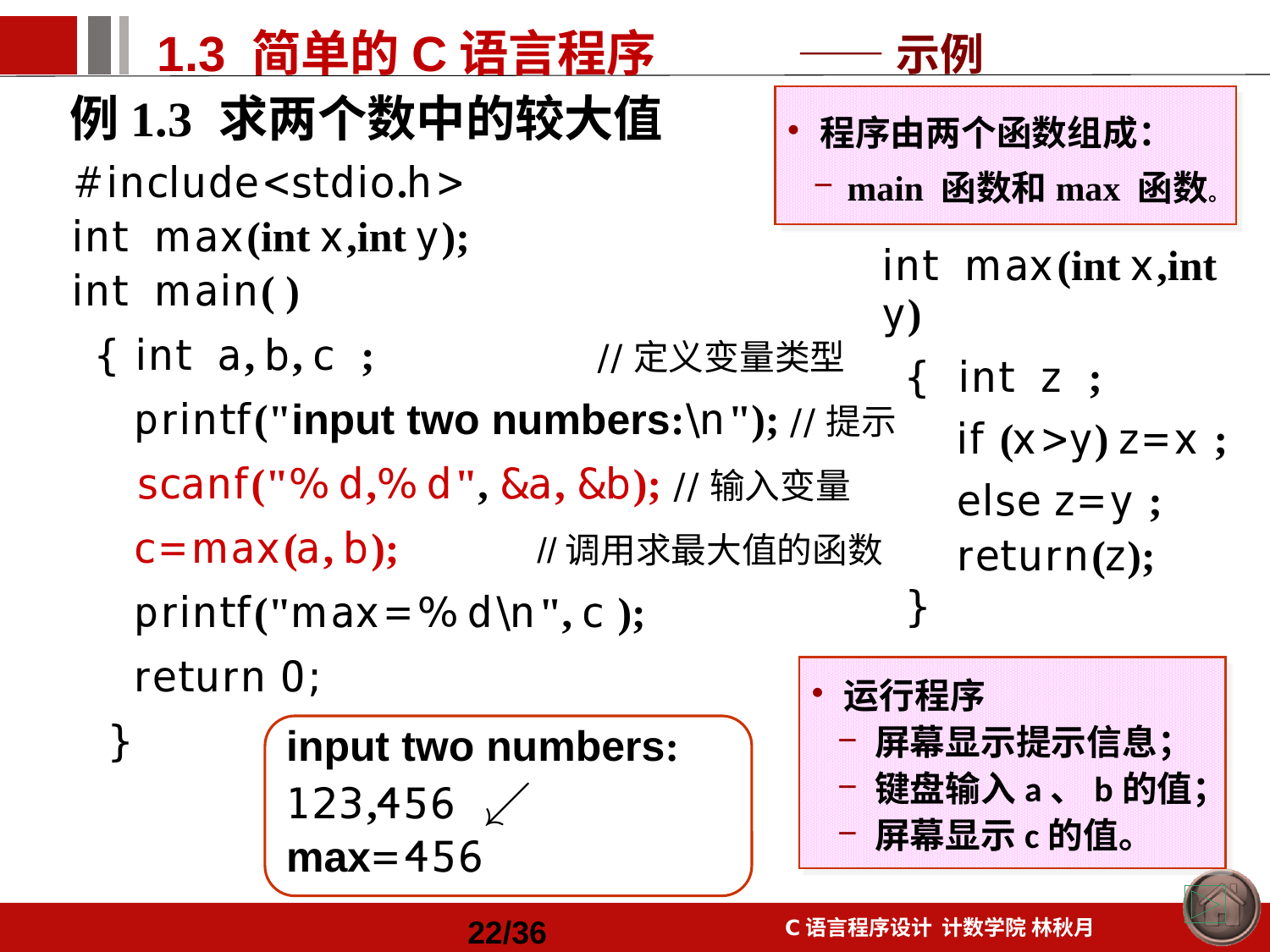

——示例
 例1.3 求两个数中的较大值
 程序由两个函数组成：
 main 函数和max 函数。
#include<stdio.h>
int  max(int x,int y);
int  main( )
  { int  a, b, c  ;                  //定义变量类型
     printf("input two numbers:\n"); //提示
     scanf("%d,%d", &a, &b); //输入变量
     c=max(a, b);             //调用求最大值的函数
     printf("max=%d\n", c );
     return 0;
   }

int  max(int x,int y)
  {  int  z  ;
      if (x>y) z=x ;
      else z=y ;
      return(z);
  }
 运行程序
 屏幕显示提示信息；
 键盘输入a、b的值；
 屏幕显示c的值。
input two numbers:
123,456  ↙
max=456